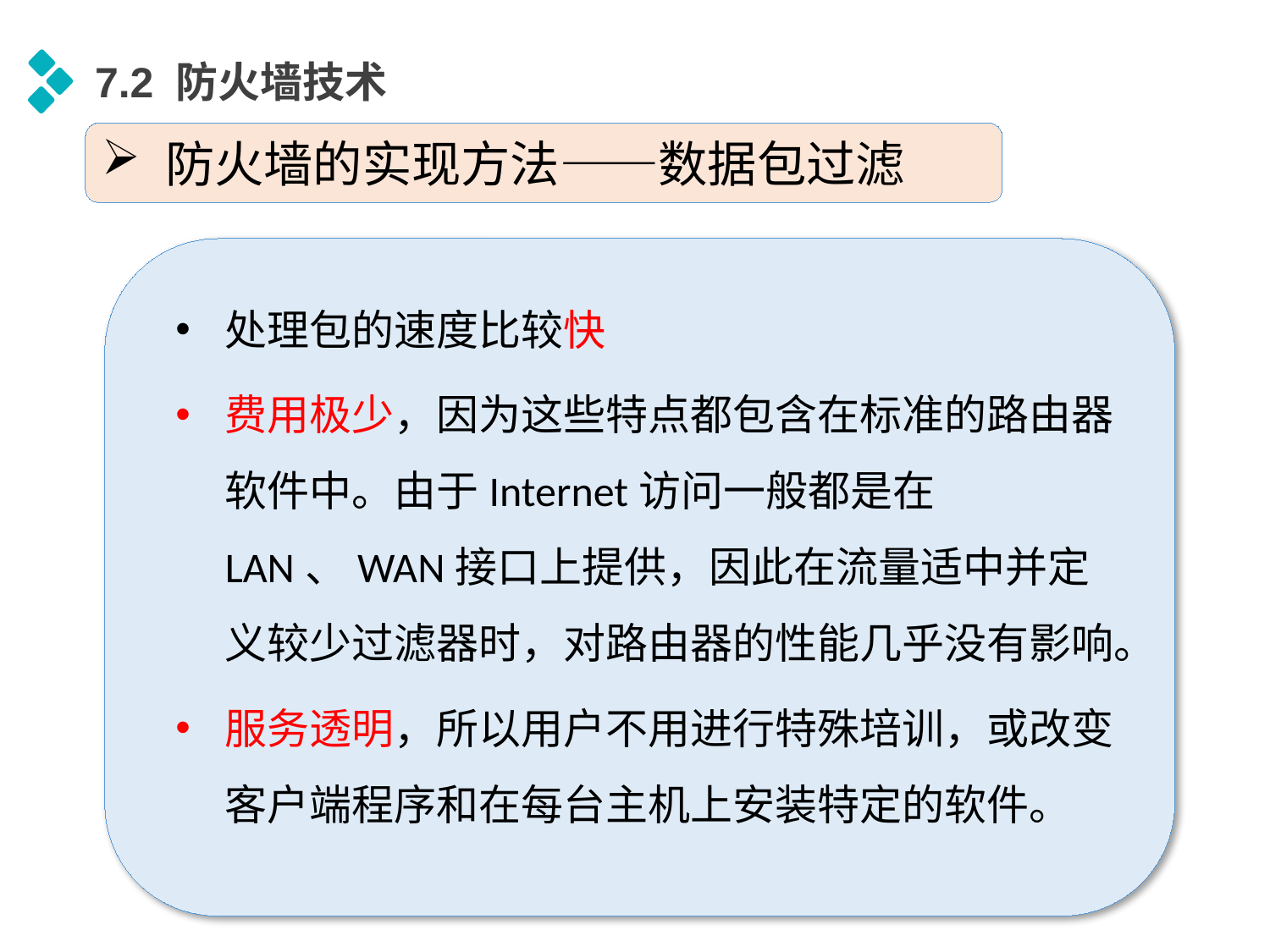

7.2 防火墙技术

防火墙的实现方法——数据包过滤
处理包的速度比较快
费用极少，因为这些特点都包含在标准的路由器软件中。由于Internet访问一般都是在LAN、WAN接口上提供，因此在流量适中并定义较少过滤器时，对路由器的性能几乎没有影响。
服务透明，所以用户不用进行特殊培训，或改变客户端程序和在每台主机上安装特定的软件。